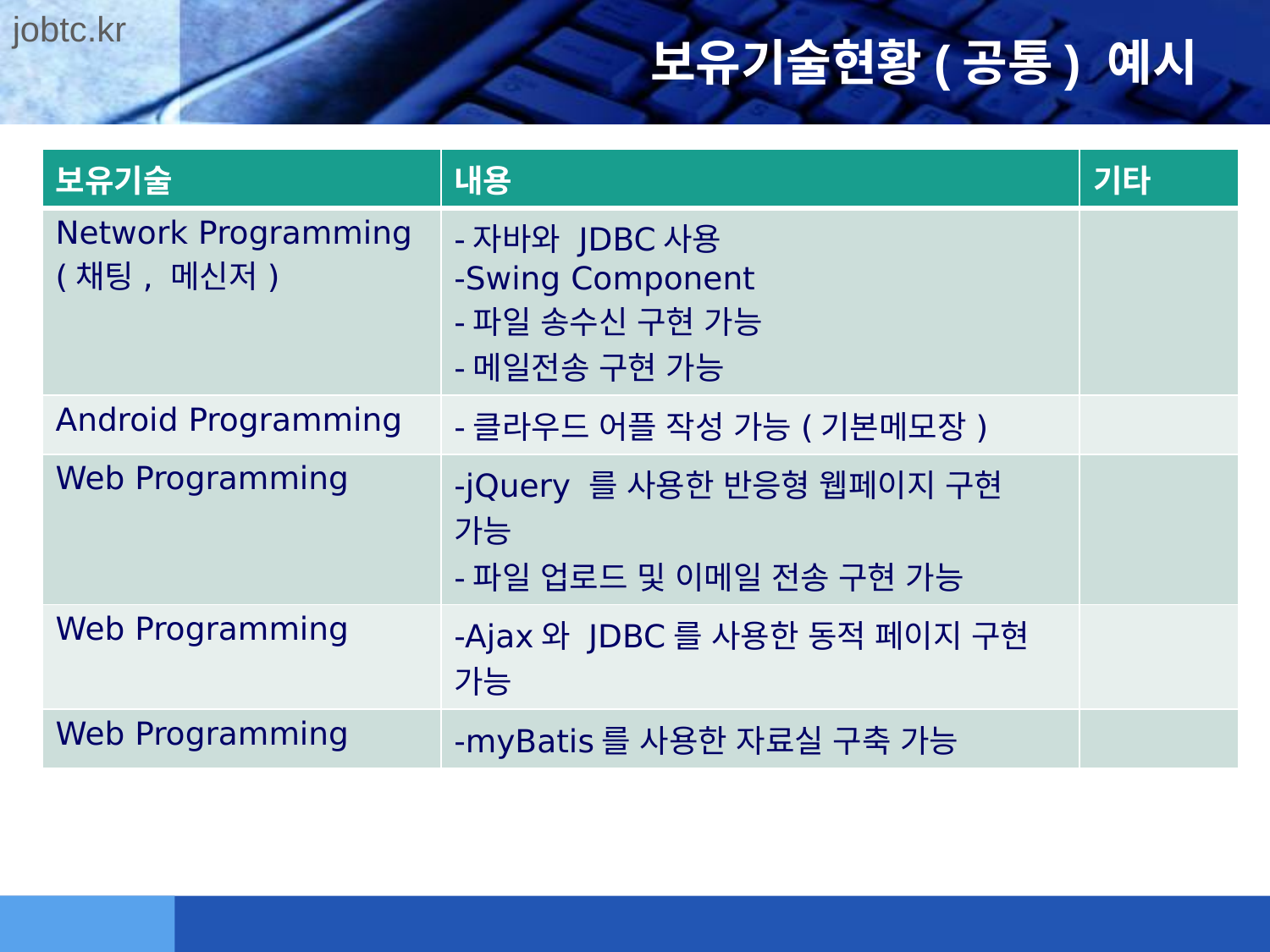

# 보유기술현황(공통) 예시
| 보유기술 | 내용 | 기타 |
| --- | --- | --- |
| Network Programming (채팅, 메신저) | -자바와 JDBC사용 -Swing Component -파일 송수신 구현 가능 -메일전송 구현 가능 |  |
| Android Programming | -클라우드 어플 작성 가능(기본메모장) |  |
| Web Programming | -jQuery 를 사용한 반응형 웹페이지 구현 가능 -파일 업로드 및 이메일 전송 구현 가능 |  |
| Web Programming | -Ajax와 JDBC를 사용한 동적 페이지 구현 가능 |  |
| Web Programming | -myBatis를 사용한 자료실 구축 가능 |  |